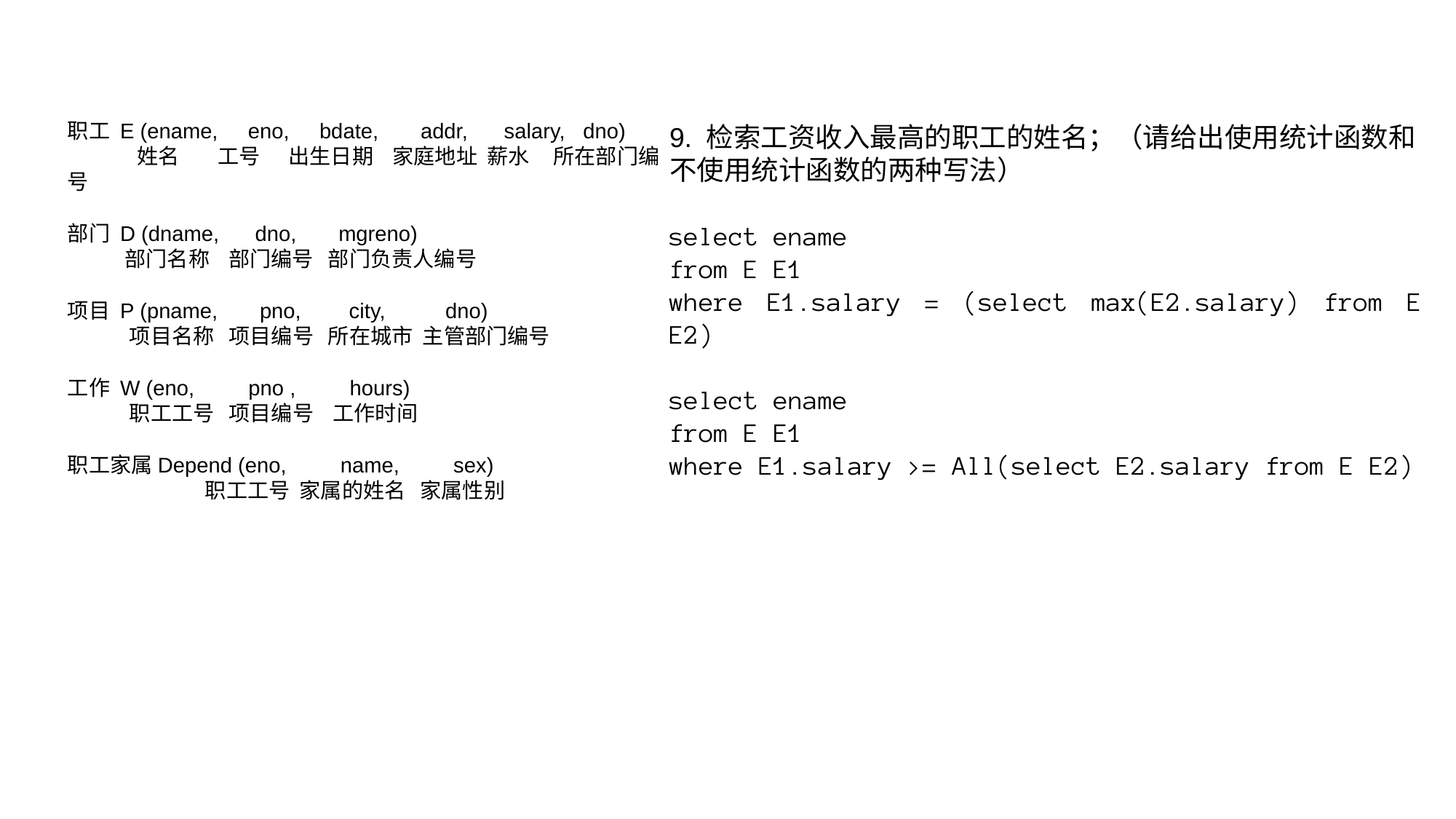

职工 E (ename,     eno,     bdate,       addr,      salary,   dno)
	     姓名        工号      出生日期    家庭地址  薪水     所在部门编号

部门 D (dname,      dno,       mgreno)
           部门名称    部门编号   部门负责人编号

项目 P (pname,       pno,        city,          dno)
            项目名称   项目编号   所在城市  主管部门编号

工作 W (eno,         pno ,         hours)
            职工工号   项目编号    工作时间

职工家属Depend (eno,         name,         sex)
                            职工工号  家属的姓名   家属性别
9. 检索工资收入最高的职工的姓名；（请给出使用统计函数和不使用统计函数的两种写法）

select ename
from E E1
where E1.salary = (select max(E2.salary) from E E2)

select ename
from E E1
where E1.salary >= All(select E2.salary from E E2)